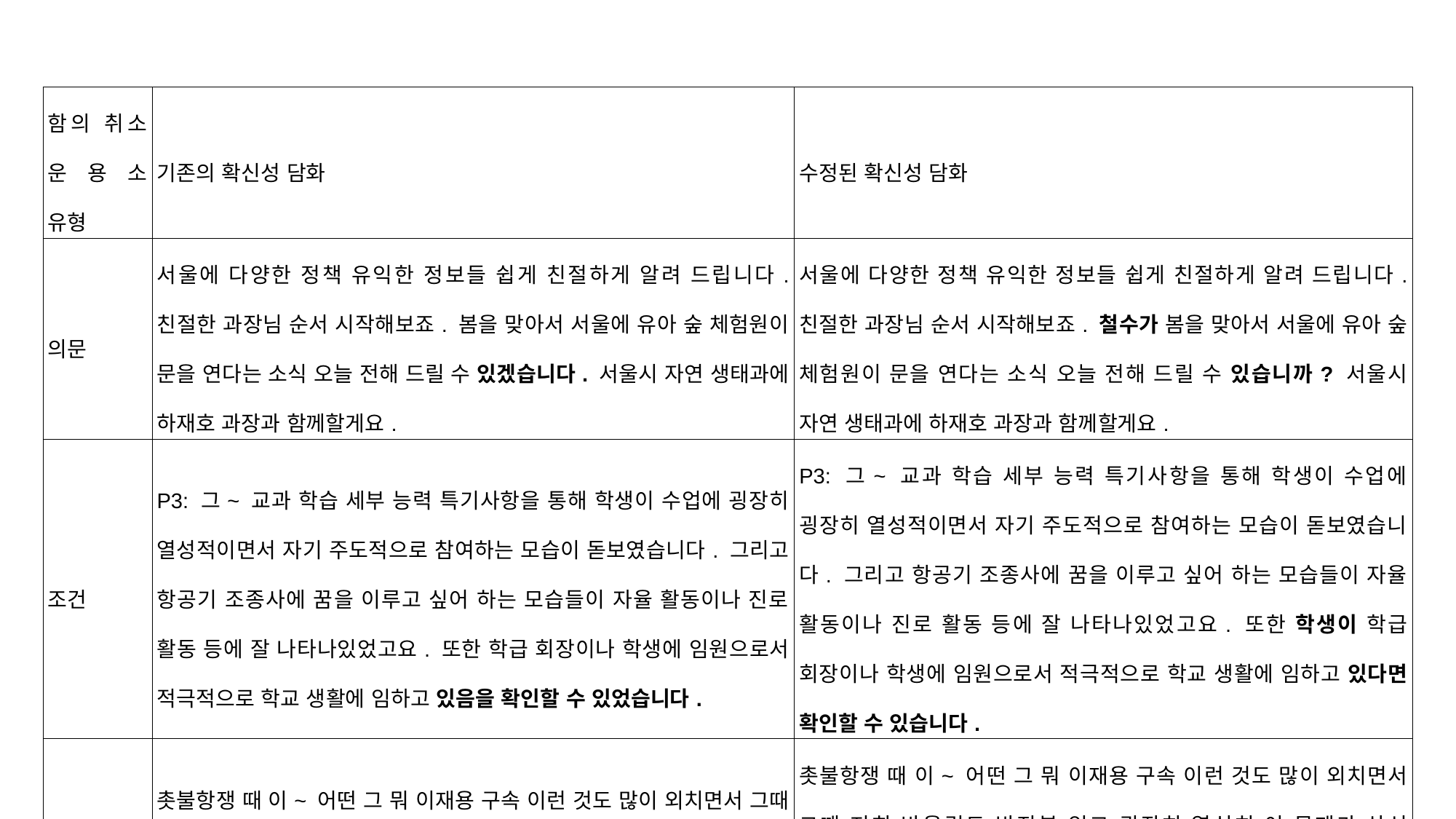

| 함의 취소 운용소 유형 | 기존의 확신성 담화 | 수정된 확신성 담화 |
| --- | --- | --- |
| 의문 | 서울에 다양한 정책 유익한 정보들 쉽게 친절하게 알려 드립니다. 친절한 과장님 순서 시작해보죠. 봄을 맞아서 서울에 유아 숲 체험원이 문을 연다는 소식 오늘 전해 드릴 수 있겠습니다. 서울시 자연 생태과에 하재호 과장과 함께할게요. | 서울에 다양한 정책 유익한 정보들 쉽게 친절하게 알려 드립니다. 친절한 과장님 순서 시작해보죠. 철수가 봄을 맞아서 서울에 유아 숲 체험원이 문을 연다는 소식 오늘 전해 드릴 수 있습니까? 서울시 자연 생태과에 하재호 과장과 함께할게요. |
| 조건 | P3: 그~ 교과 학습 세부 능력 특기사항을 통해 학생이 수업에 굉장히 열성적이면서 자기 주도적으로 참여하는 모습이 돋보였습니다. 그리고 항공기 조종사에 꿈을 이루고 싶어 하는 모습들이 자율 활동이나 진로 활동 등에 잘 나타나있었고요. 또한 학급 회장이나 학생에 임원으로서 적극적으로 학교 생활에 임하고 있음을 확인할 수 있었습니다. | P3: 그~ 교과 학습 세부 능력 특기사항을 통해 학생이 수업에 굉장히 열성적이면서 자기 주도적으로 참여하는 모습이 돋보였습니다. 그리고 항공기 조종사에 꿈을 이루고 싶어 하는 모습들이 자율 활동이나 진로 활동 등에 잘 나타나있었고요. 또한 학생이 학급 회장이나 학생에 임원으로서 적극적으로 학교 생활에 임하고 있다면 확인할 수 있습니다. |
| 부정 | 촛불항쟁 때 이~ 어떤 그 뭐 이재용 구속 이런 것도 많이 외치면서 그때 저희 반올림도 방진복 입고 굉장히 열심히 이 문제가 삼성 직업병문제가 아직 해결되지 않았음을 많이 알렸었고 제가 저희가 느끼기로는 그 촛불 이후로 촛불을 거치면서 이 문제가 되게 많은 사람들에게 아~ 이게 해결되지 않았구나라는 거를 이제 인식하게 했던 상황입니다. | 촛불항쟁 때 이~ 어떤 그 뭐 이재용 구속 이런 것도 많이 외치면서 그때 저희 반올림도 방진복 입고 굉장히 열심히 이 문제가 삼성 직업병문제가 아직 해결되지 않았음을 많이 알렸었고 사람들이 느끼기로는 그 촛불 이후로 촛불을 거치면서 이 문제가 되게 많은 사람들에게 아~ 이게 해결되지 않았구나라는 거를 이제 인식하지 않는 상황입니다. |